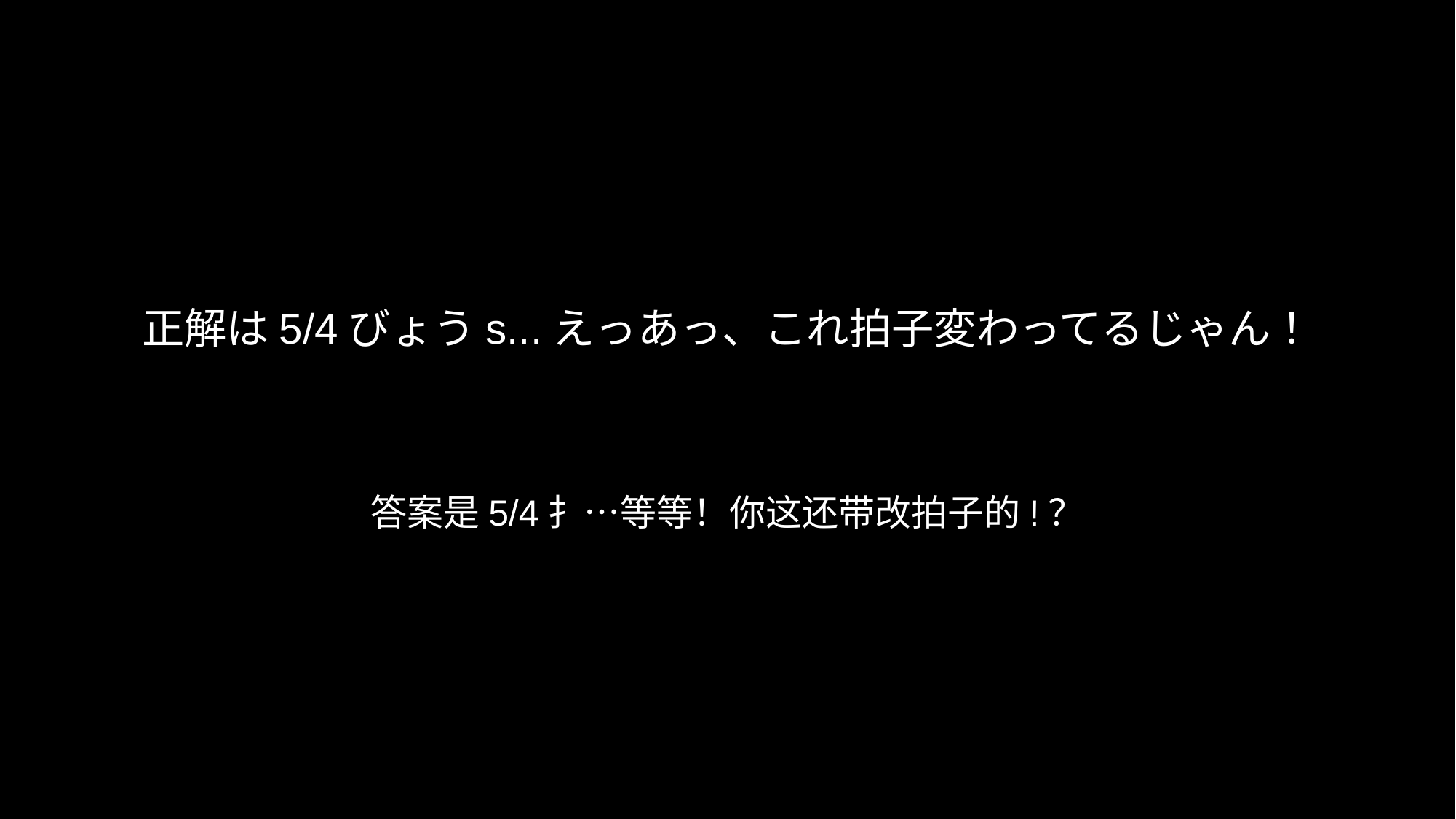

# 正解は5/4びょうs...えっあっ、これ拍子変わってるじゃん！

答案是5/4扌…等等！你这还带改拍子的!？